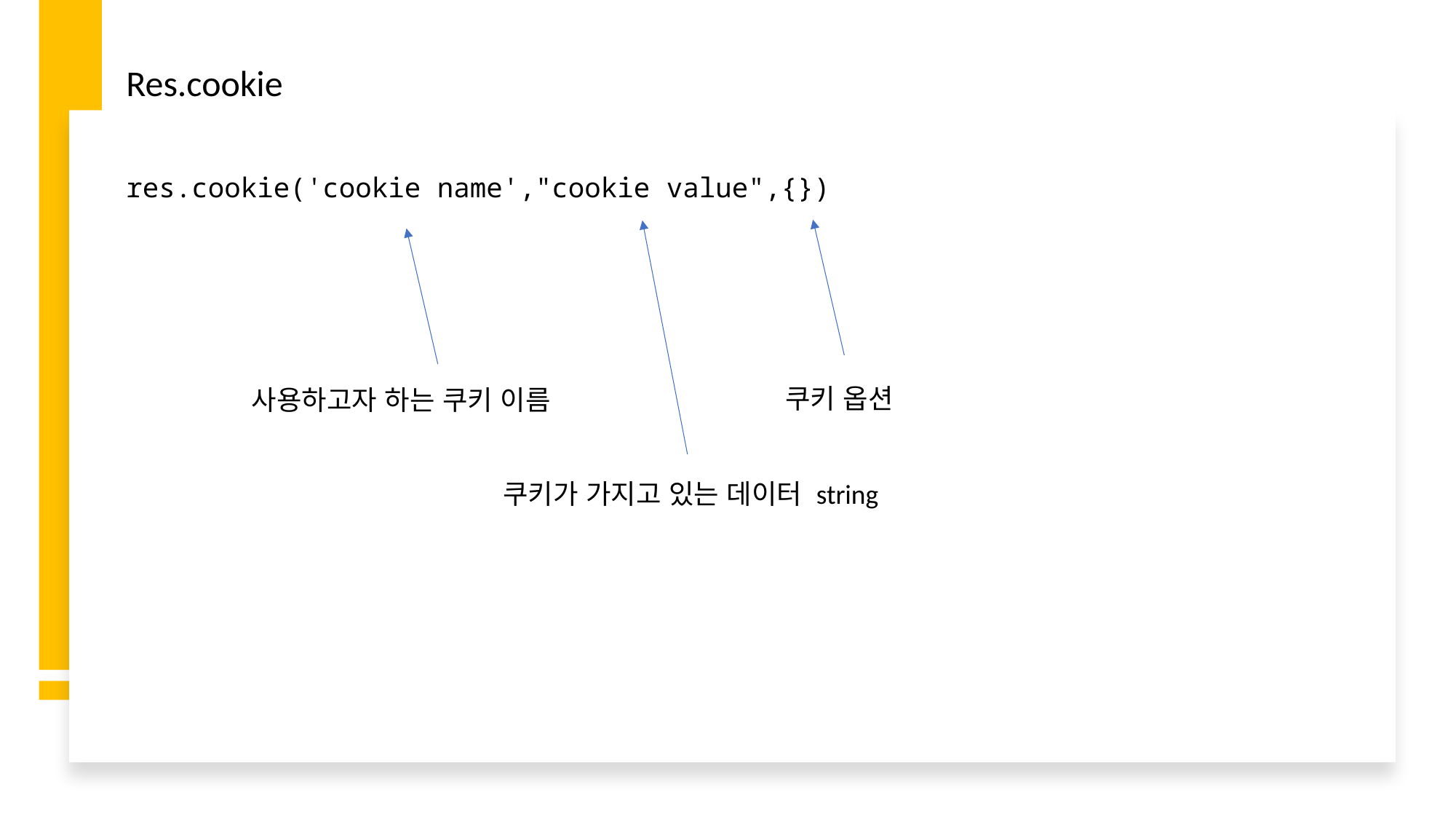

Res.cookie

res.cookie('cookie name',"cookie value",{})

쿠키 옵션
사용하고자 하는 쿠키 이름
쿠키가 가지고 있는 데이터 string